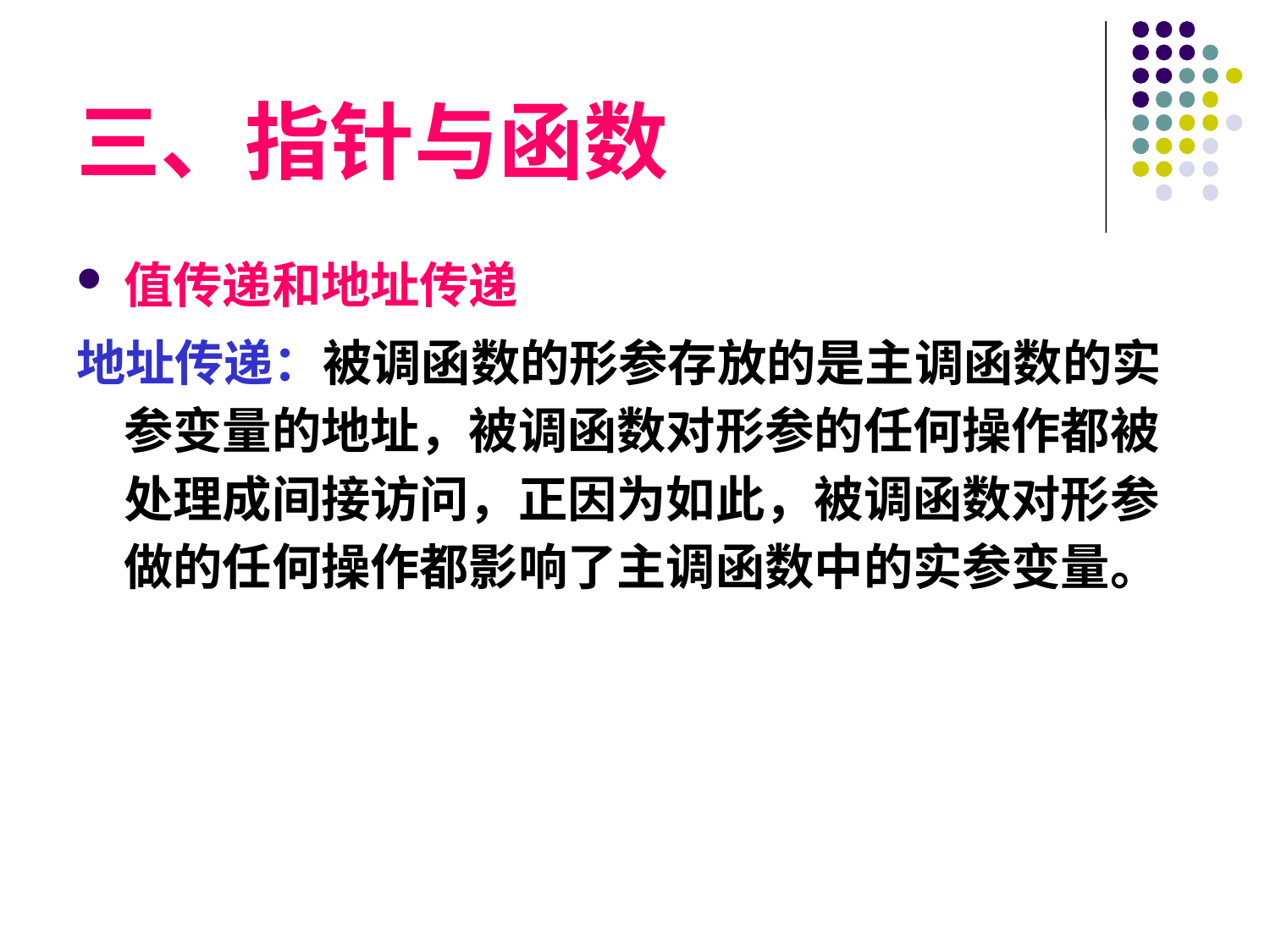

# 三、指针与函数
值传递和地址传递
地址传递：被调函数的形参存放的是主调函数的实参变量的地址，被调函数对形参的任何操作都被处理成间接访问，正因为如此，被调函数对形参做的任何操作都影响了主调函数中的实参变量。